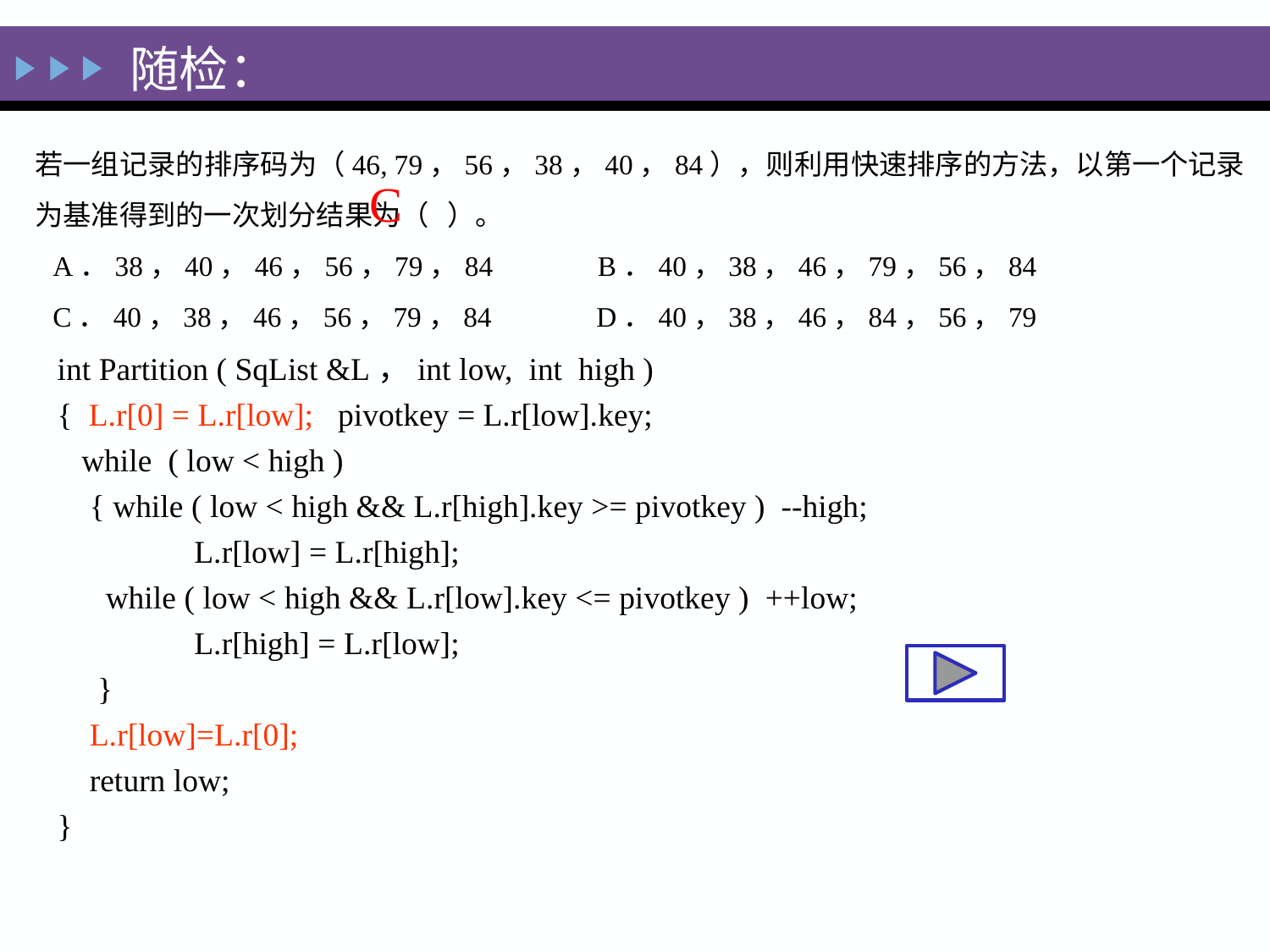

# 随检：
若一组记录的排序码为（46, 79，56，38，40，84），则利用快速排序的方法，以第一个记录为基准得到的一次划分结果为（   ）。
A．38，40，46，56，79，84               B．40，38，46，79，56，84
C．40，38，46，56，79，84               D．40，38，46，84，56，79
C
int Partition ( SqList &L，int low,  int  high )
{  L.r[0] = L.r[low];   pivotkey = L.r[low].key;
   while  ( low < high )
    { while ( low < high && L.r[high].key >= pivotkey )  --high;
                 L.r[low] = L.r[high];
      while ( low < high && L.r[low].key <= pivotkey )  ++low;
                 L.r[high] = L.r[low];
     }
    L.r[low]=L.r[0];
    return low;
}